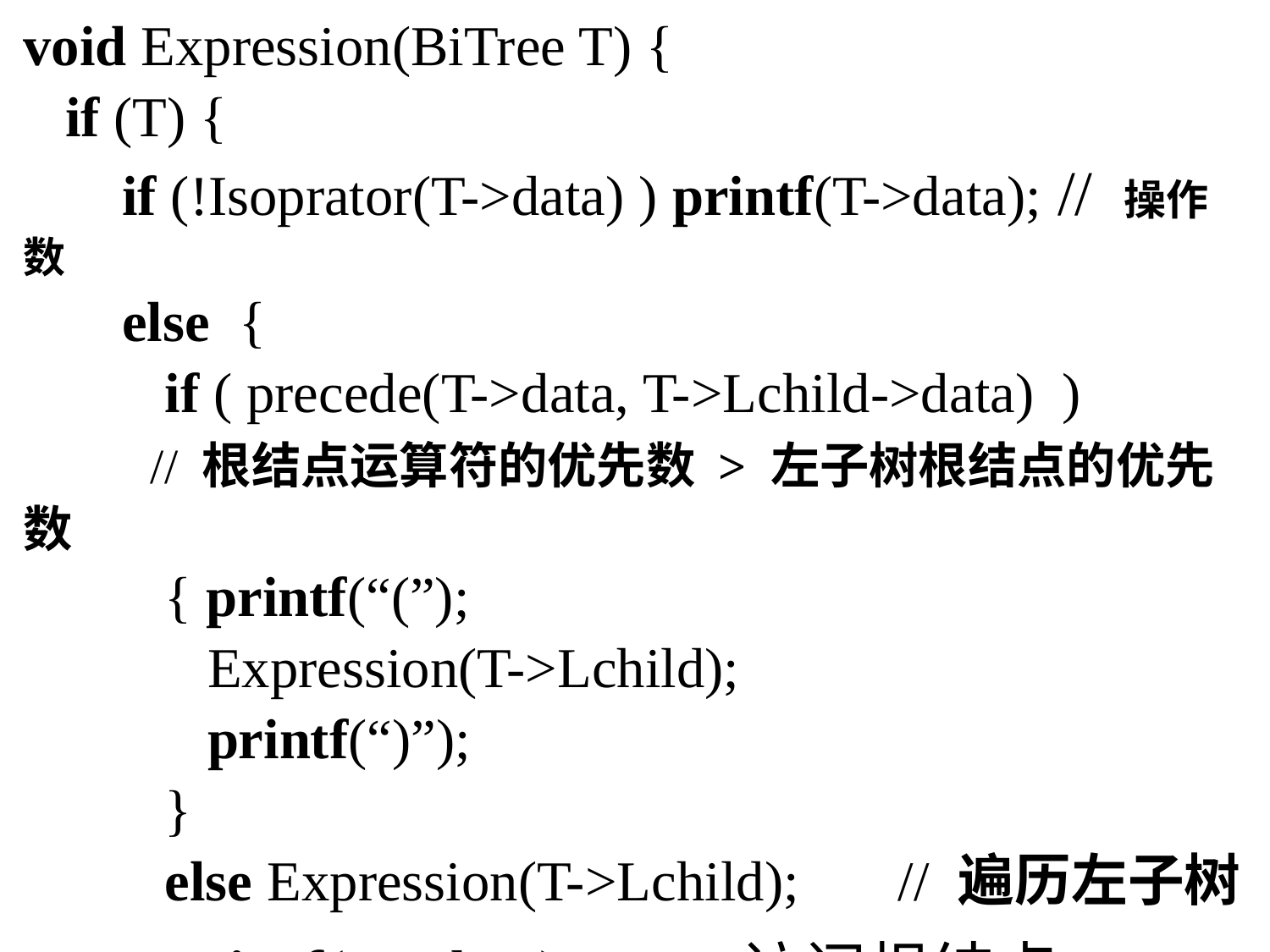

void Expression(BiTree T) {
   if (T) {
       if (!Isoprator(T->data) ) printf(T->data); // 操作数
       else  {
          if ( precede(T->data, T->Lchild->data)  )
         // 根结点运算符的优先数 > 左子树根结点的优先数
          { printf(“(”);
             Expression(T->Lchild);
             printf(“)”);
          }
          else Expression(T->Lchild);       // 遍历左子树
          printf(T->data);      // 访问根结点